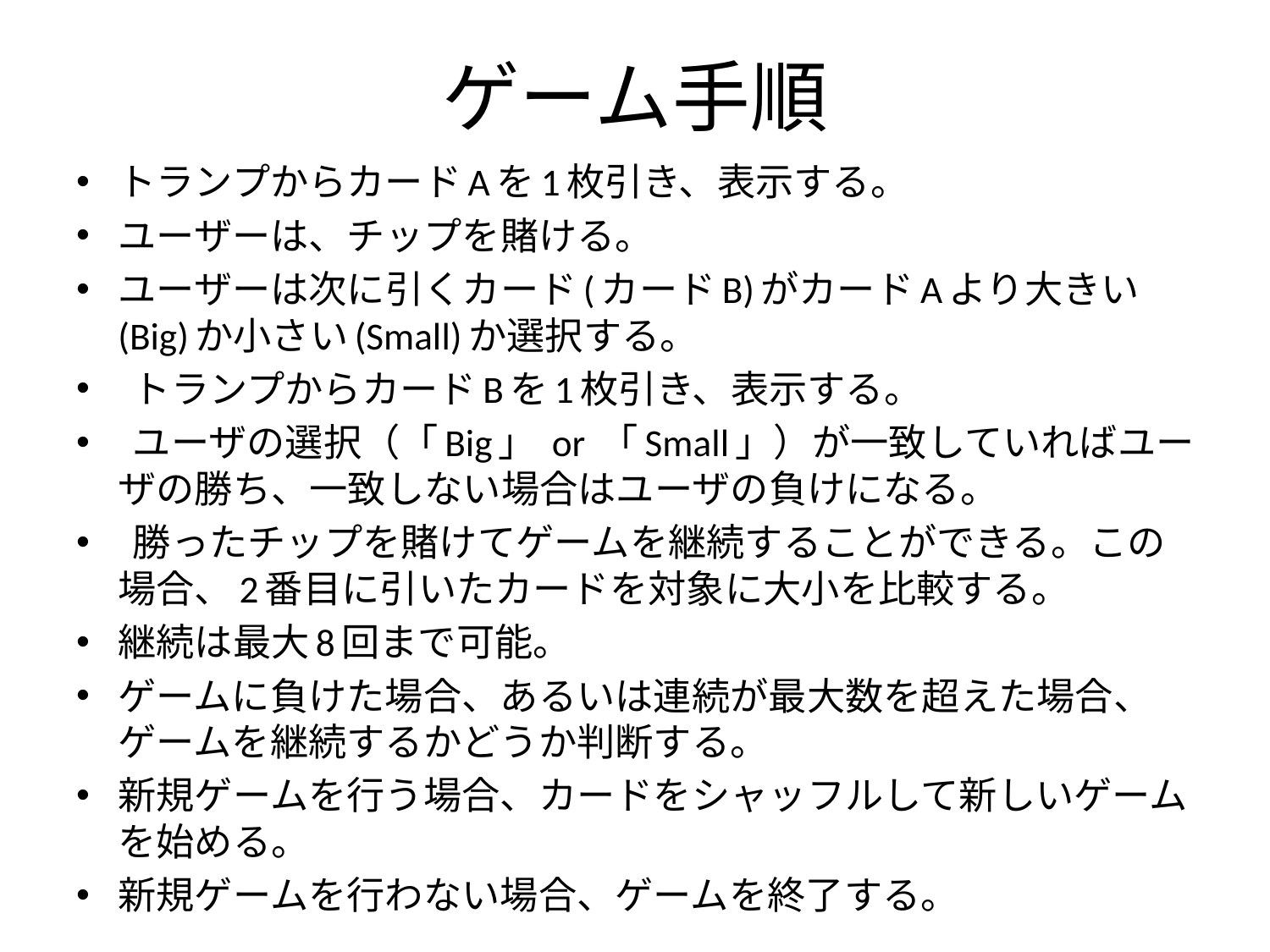

# ゲーム手順
トランプからカードAを1枚引き、表示する。
ユーザーは、チップを賭ける。
ユーザーは次に引くカード(カードB)がカードAより大きい(Big)か小さい(Small)か選択する。
 トランプからカードBを1枚引き、表示する。
 ユーザの選択（「Big」 or 「Small」）が一致していればユーザの勝ち、一致しない場合はユーザの負けになる。
 勝ったチップを賭けてゲームを継続することができる。この場合、2番目に引いたカードを対象に大小を比較する。
継続は最大8回まで可能。
ゲームに負けた場合、あるいは連続が最大数を超えた場合、ゲームを継続するかどうか判断する。
新規ゲームを行う場合、カードをシャッフルして新しいゲームを始める。
新規ゲームを行わない場合、ゲームを終了する。